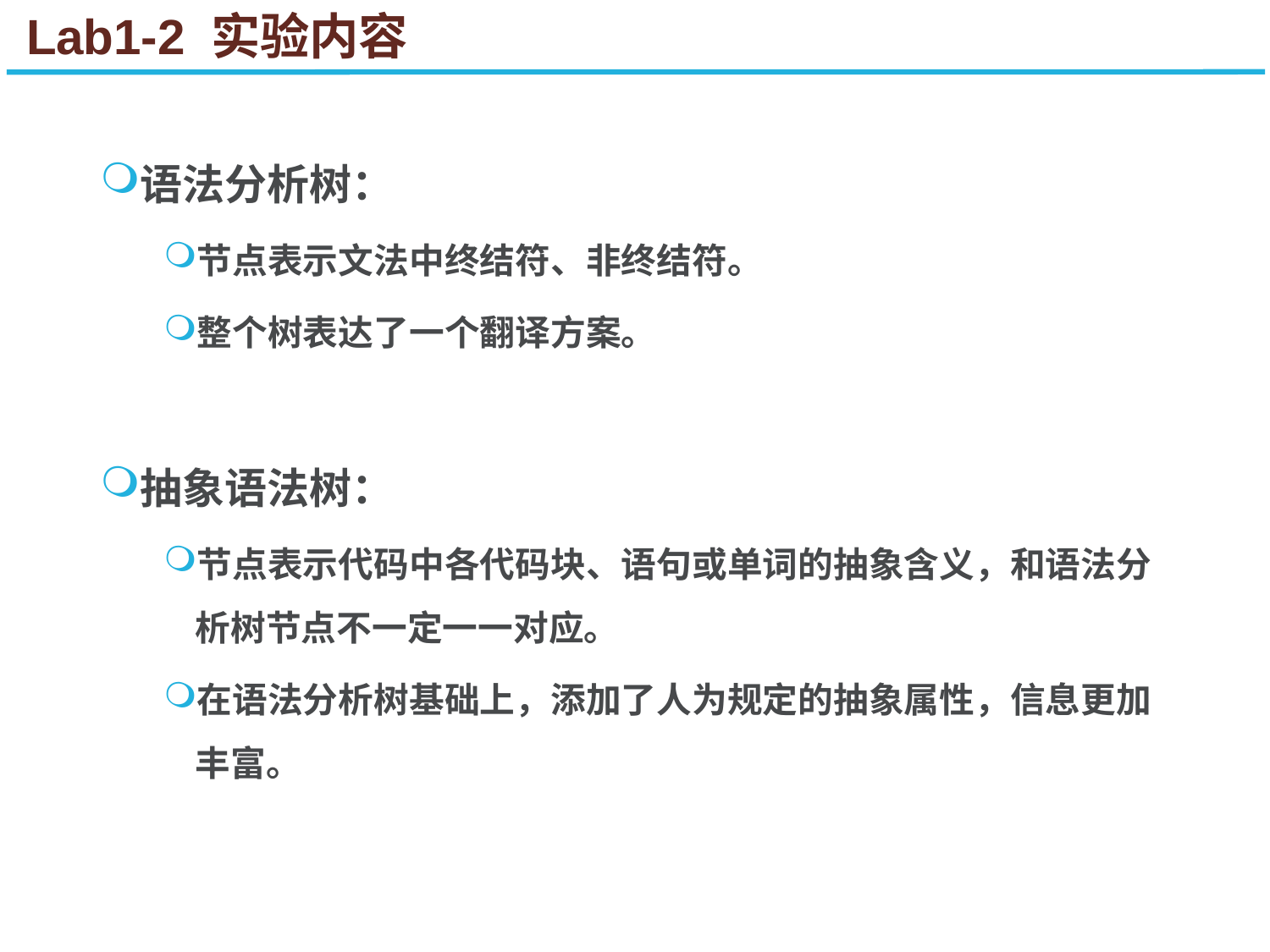

# Lab1-2 实验内容
语法分析树：
节点表示文法中终结符、非终结符。
整个树表达了一个翻译方案。
抽象语法树：
节点表示代码中各代码块、语句或单词的抽象含义，和语法分析树节点不一定一一对应。
在语法分析树基础上，添加了人为规定的抽象属性，信息更加丰富。